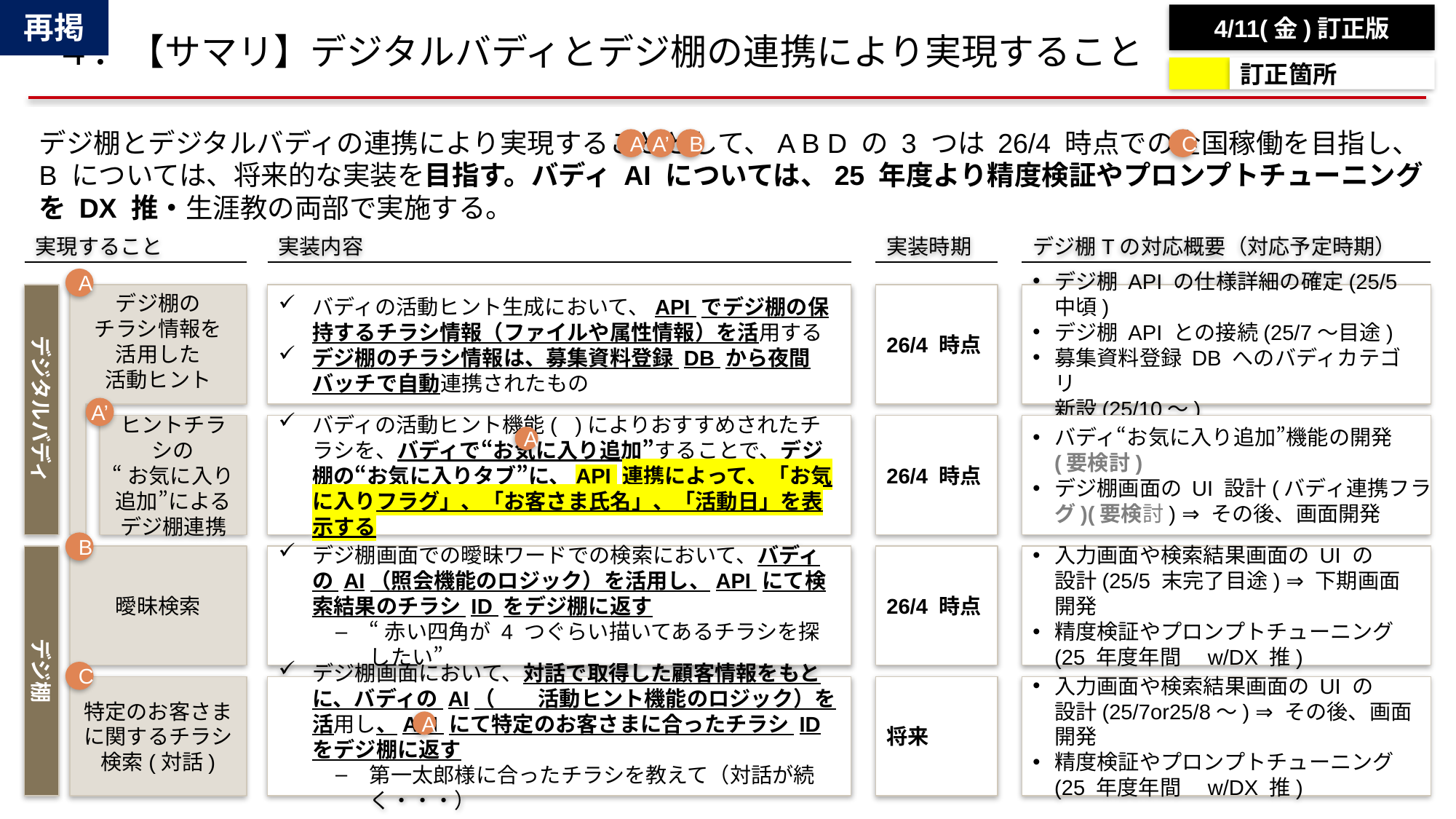

再掲
4/11(金)訂正版
訂正箇所

# ４．【サマリ】デジタルバディとデジ棚の連携により実現すること
デジ棚とデジタルバディの連携により実現することとして、A B D の 3 つは 26/4 時点での全国稼働を目指し、B については、将来的な実装を目指す。バディ AI については、25 年度より精度検証やプロンプトチューニングを DX 推・生涯教の両部で実施する。
A
A’
B
C
実現すること
実装内容
実装時期
デジ棚Tの対応概要（対応予定時期）
A
バディの活動ヒント生成において、API でデジ棚の保持するチラシ情報（ファイルや属性情報）を活用する
デジ棚のチラシ情報は、募集資料登録 DB から夜間バッチで自動連携されたもの
デジタルバディ
デジ棚の
チラシ情報を
活用した
活動ヒント
26/4 時点
デジ棚 API の仕様詳細の確定(25/5 中頃)
デジ棚 API との接続(25/7～目途)
募集資料登録 DB へのバディカテゴリ
新設(25/10～)
A’
バディの活動ヒント機能(   )によりおすすめされたチラシを、バディで“お気に入り追加”することで、デジ棚の“お気に入りタブ”に、API 連携によって、「お気に入りフラグ」、「お客さま氏名」、「活動日」を表示する
ヒントチラシの
“お気に入り追加”による
デジ棚連携
26/4 時点
バディ“お気に入り追加”機能の開発
(要検討)
デジ棚画面の UI 設計(バディ連携フラ
グ)(要検討) ⇒ その後、画面開発
A
B
デジ棚
デジ棚画面での曖昧ワードでの検索において、バディの AI（照会機能のロジック）を活用し、API にて検索結果のチラシ ID をデジ棚に返す
“赤い四角が 4 つぐらい描いてあるチラシを探したい”
曖昧検索
26/4 時点
入力画面や検索結果画面の UI の
設計(25/5 末完了目途) ⇒ 下期画面開発
精度検証やプロンプトチューニング
(25 年度年間　w/DX 推)
C
デジ棚画面において、対話で取得した顧客情報をもとに、バディの AI（　　活動ヒント機能のロジック）を活用し、API にて特定のお客さまに合ったチラシ ID をデジ棚に返す
第一太郎様に合ったチラシを教えて（対話が続く・・・）
特定のお客さまに関するチラシ検索(対話)
将来
入力画面や検索結果画面の UI の
設計(25/7or25/8～) ⇒ その後、画面開発
精度検証やプロンプトチューニング
(25 年度年間　w/DX 推)
A